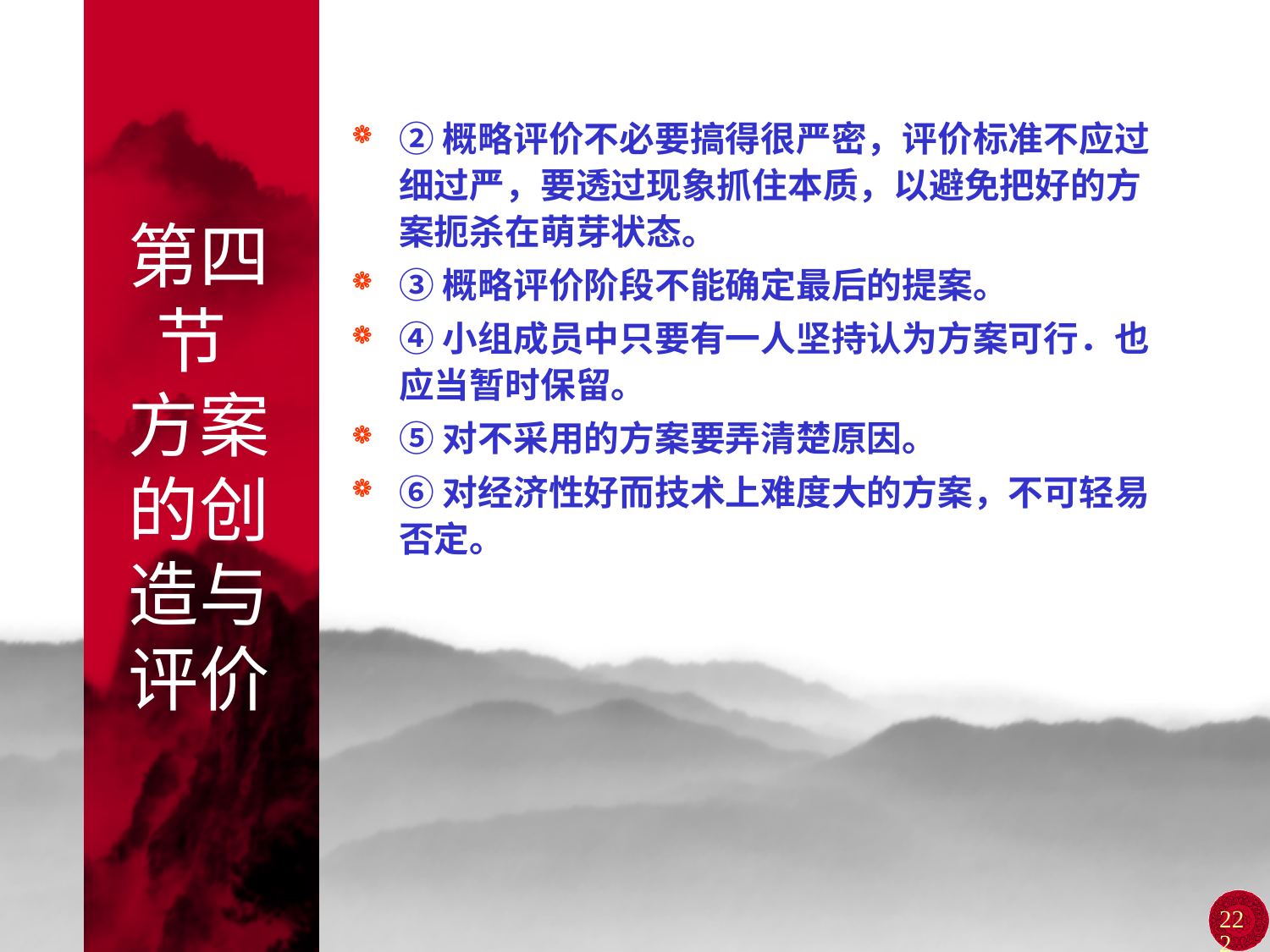

# 第四节  方案的创造与评价
②概略评价不必要搞得很严密，评价标准不应过细过严，要透过现象抓住本质，以避免把好的方案扼杀在萌芽状态。
③概略评价阶段不能确定最后的提案。
④小组成员中只要有一人坚持认为方案可行．也应当暂时保留。
⑤对不采用的方案要弄清楚原因。
⑥对经济性好而技术上难度大的方案，不可轻易否定。

222